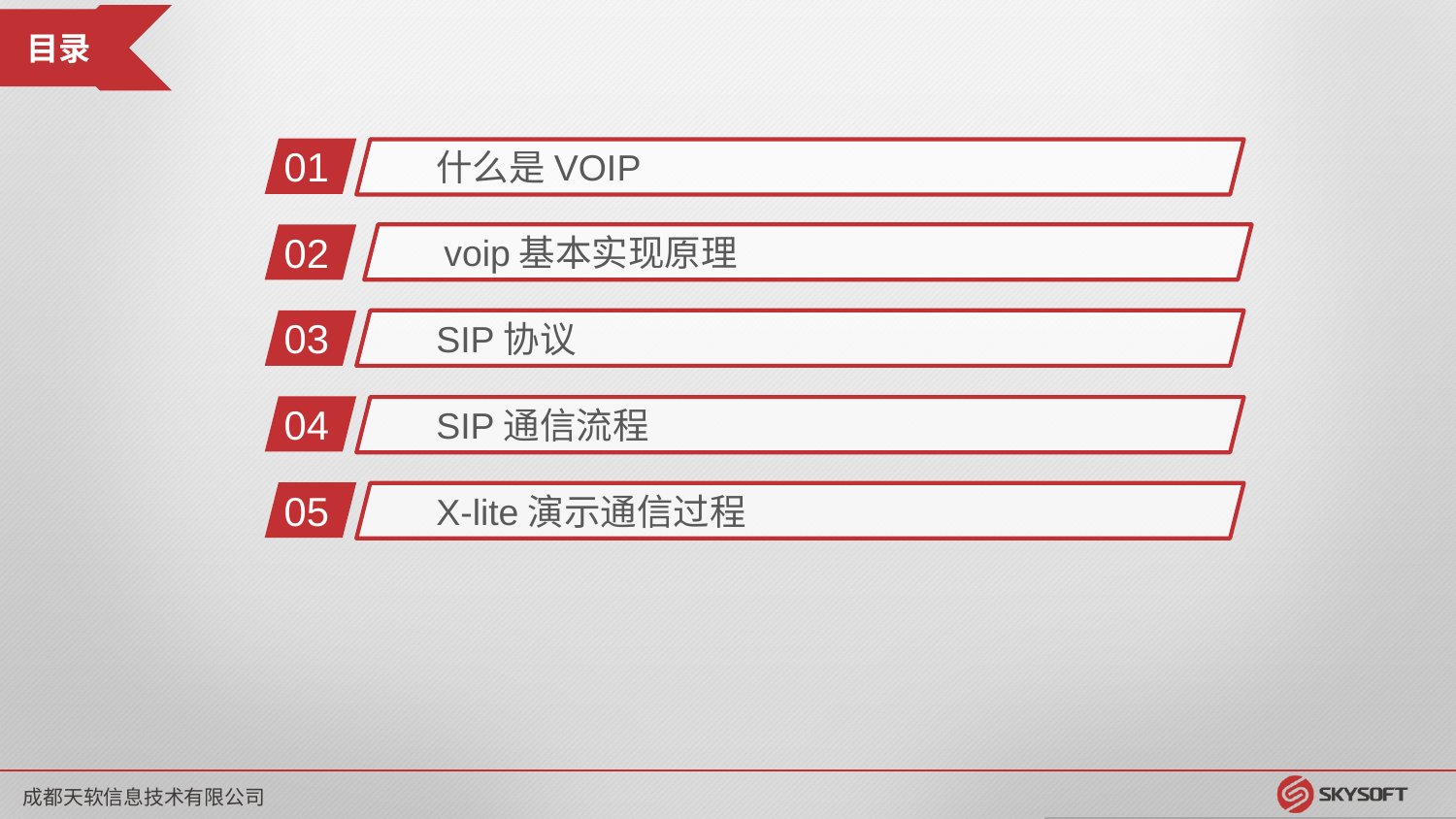

01

什么是VOIP
02
voip基本实现原理

03
SIP协议

04

SIP通信流程
05

X-lite演示通信过程
成都天软信息技术有限公司

2